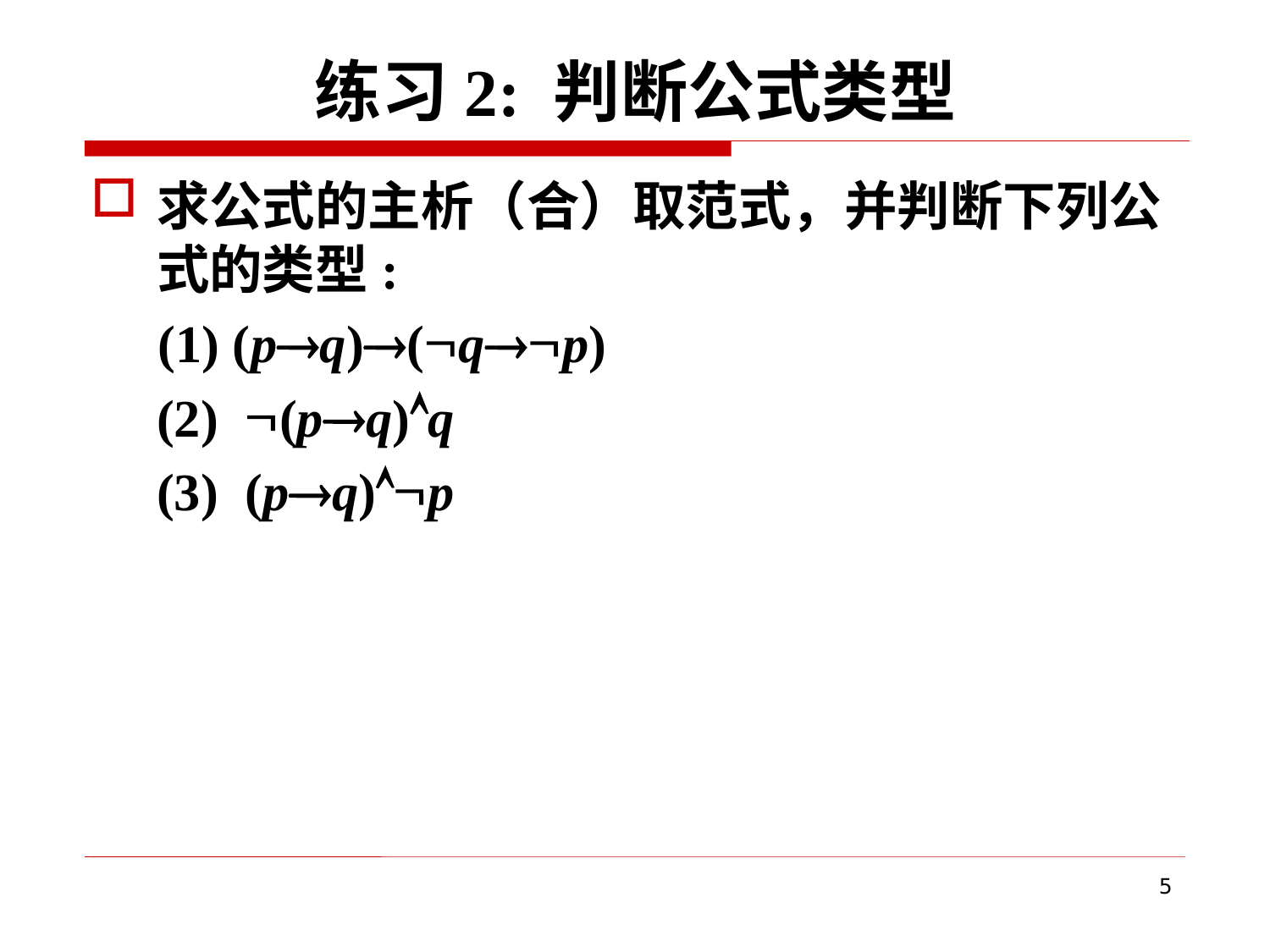

# 练习2: 判断公式类型
求公式的主析（合）取范式，并判断下列公式的类型:
     (1) (p→q)→(¬q→¬p)
(2)  ¬(p→q)∧q
(3)  (p→q)∧¬p

5